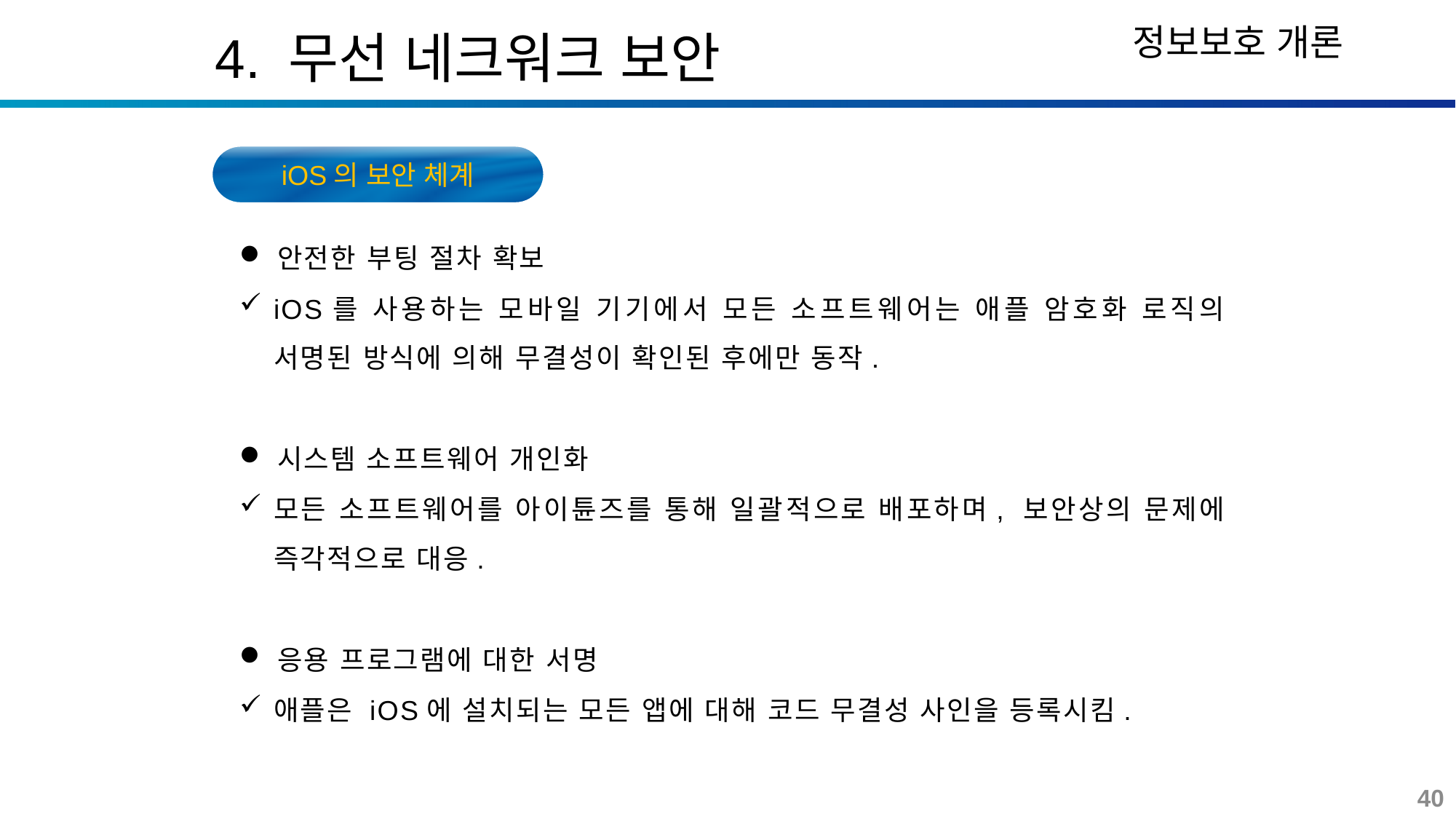

4. 무선 네크워크 보안
iOS의 보안 체계

안전한 부팅 절차 확보
iOS를 사용하는 모바일 기기에서 모든 소프트웨어는 애플 암호화 로직의 서명된 방식에 의해 무결성이 확인된 후에만 동작.

시스템 소프트웨어 개인화
모든 소프트웨어를 아이튠즈를 통해 일괄적으로 배포하며, 보안상의 문제에 즉각적으로 대응.

응용 프로그램에 대한 서명
애플은 iOS에 설치되는 모든 앱에 대해 코드 무결성 사인을 등록시킴.

40